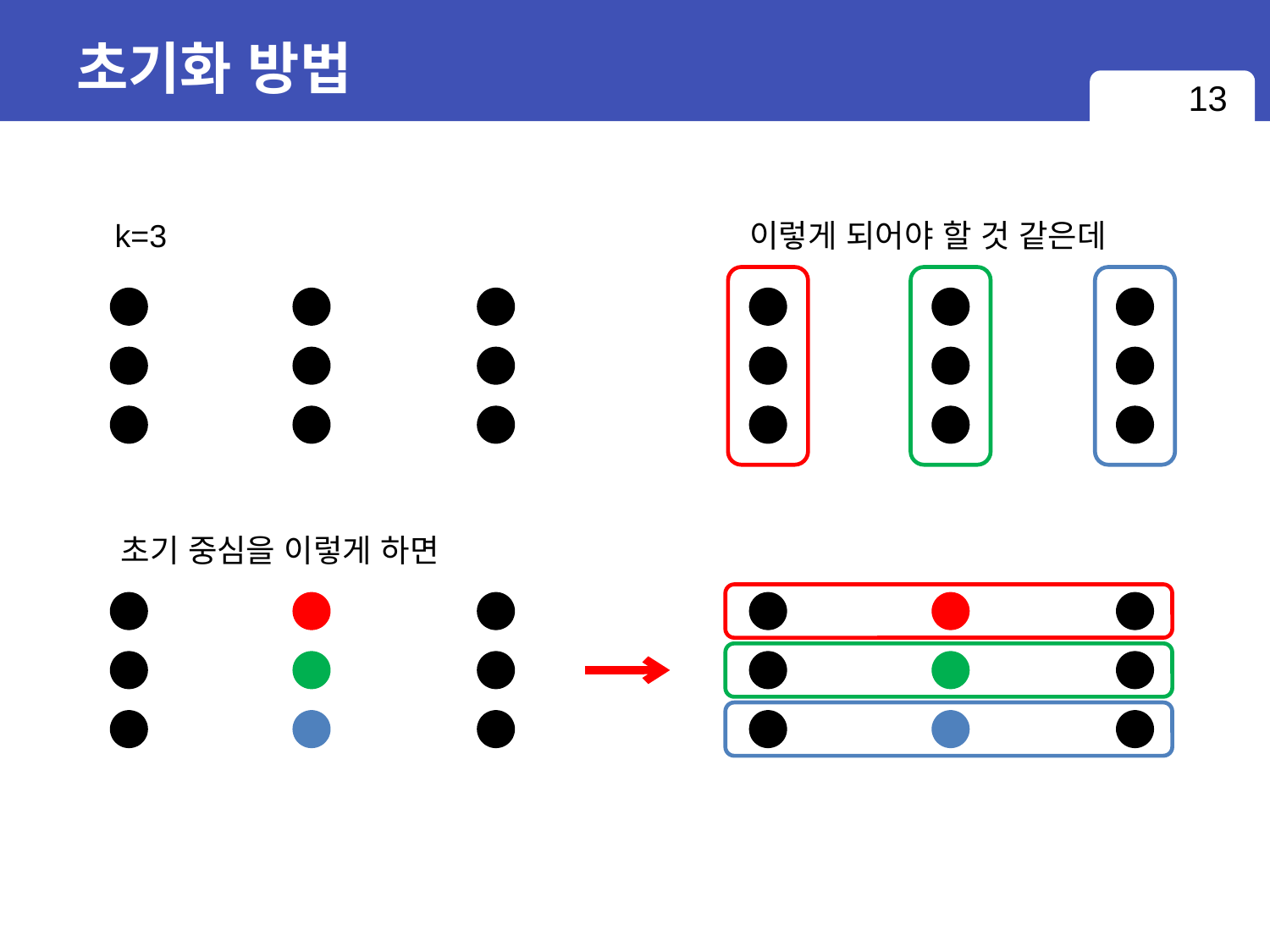

# 초기화 방법
13
이렇게 되어야 할 것 같은데
k=3

초기 중심을 이렇게 하면